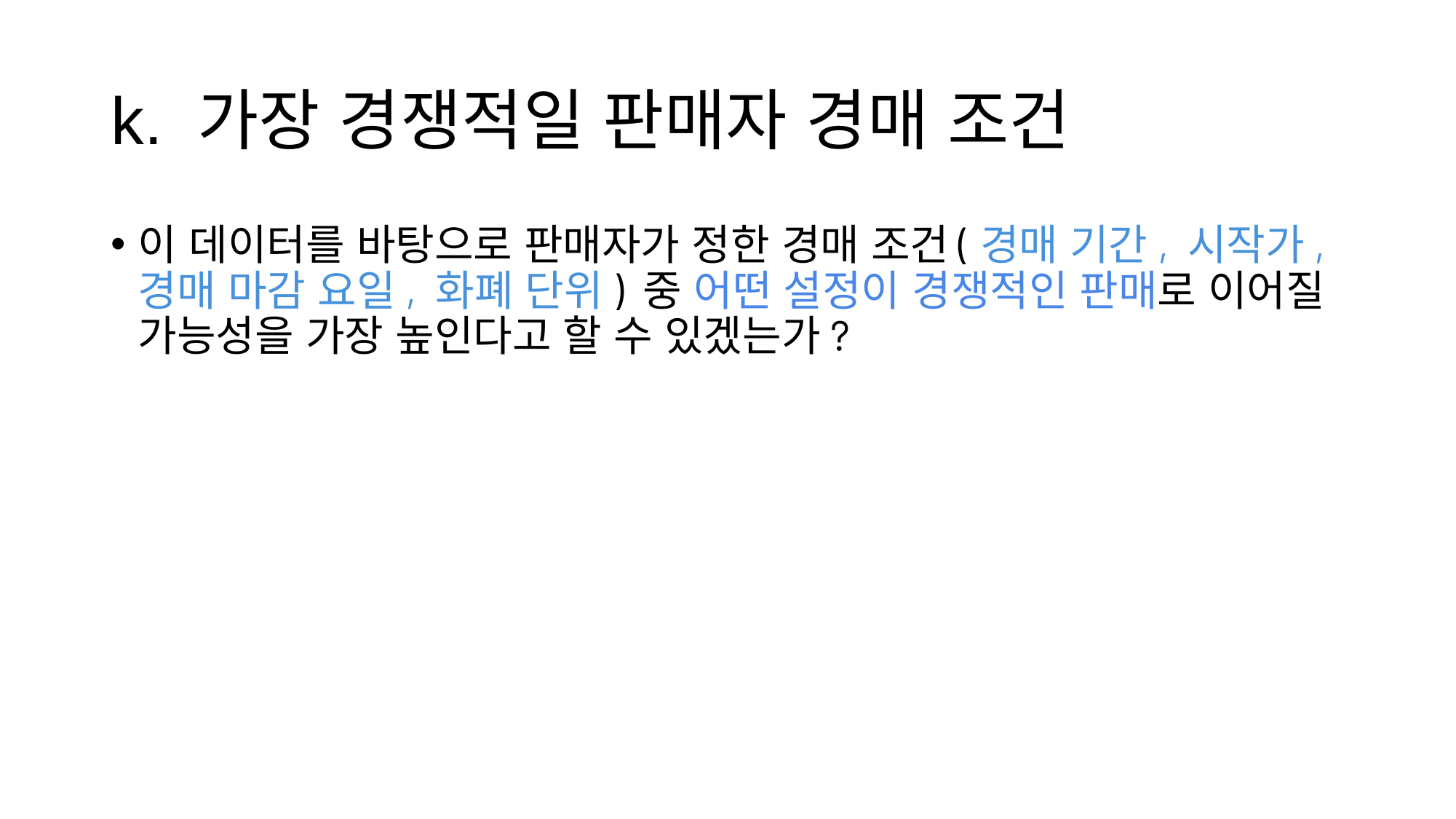

# k. 가장 경쟁적일 판매자 경매 조건
이 데이터를 바탕으로 판매자가 정한 경매 조건(경매 기간, 시작가, 경매 마감 요일, 화폐 단위) 중 어떤 설정이 경쟁적인 판매로 이어질 가능성을 가장 높인다고 할 수 있겠는가?